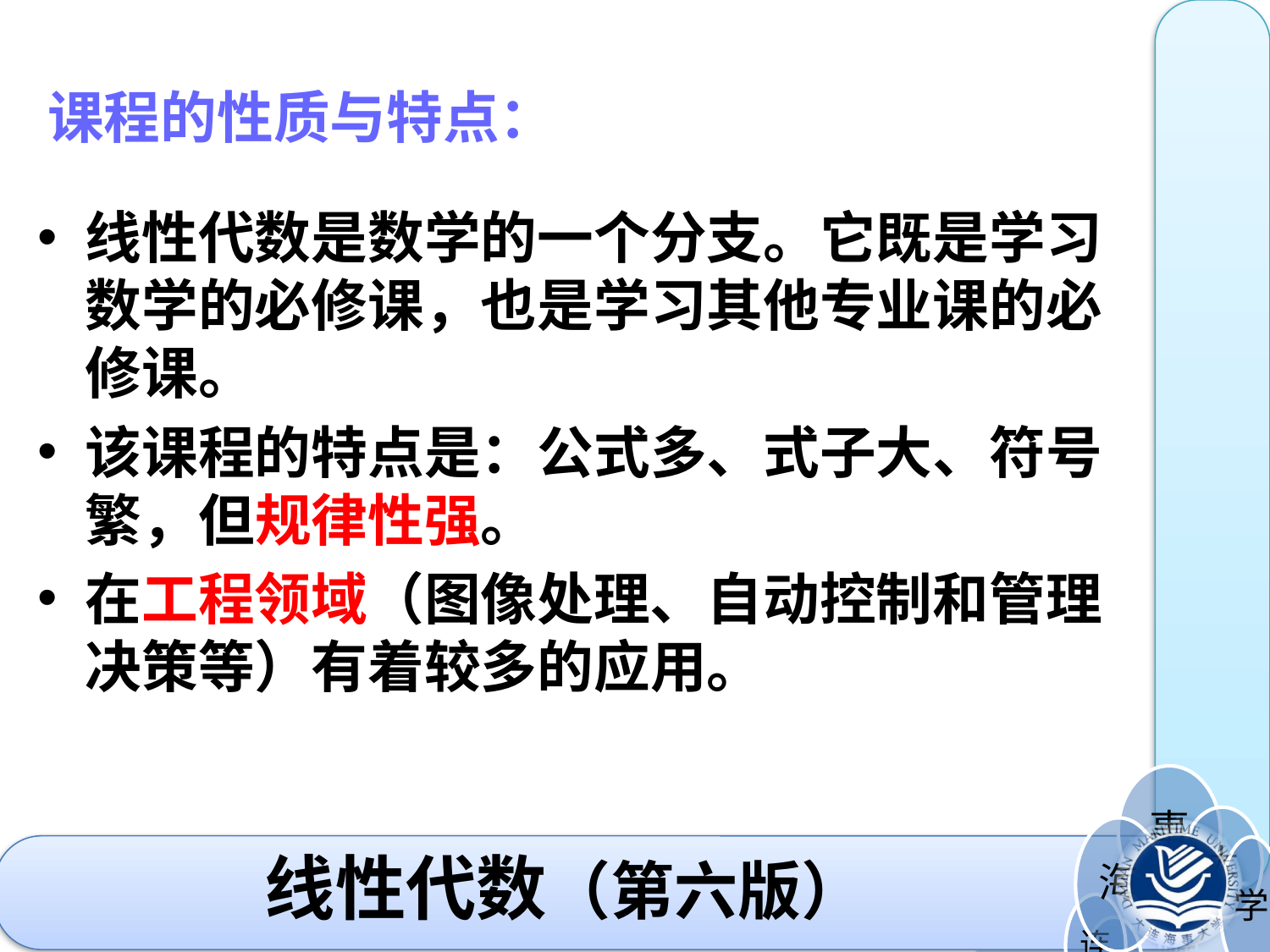

课程的性质与特点：
线性代数是数学的一个分支。它既是学习数学的必修课，也是学习其他专业课的必修课。
该课程的特点是：公式多、式子大、符号繁，但规律性强。
在工程领域（图像处理、自动控制和管理决策等）有着较多的应用。

# 线性代数（第六版）